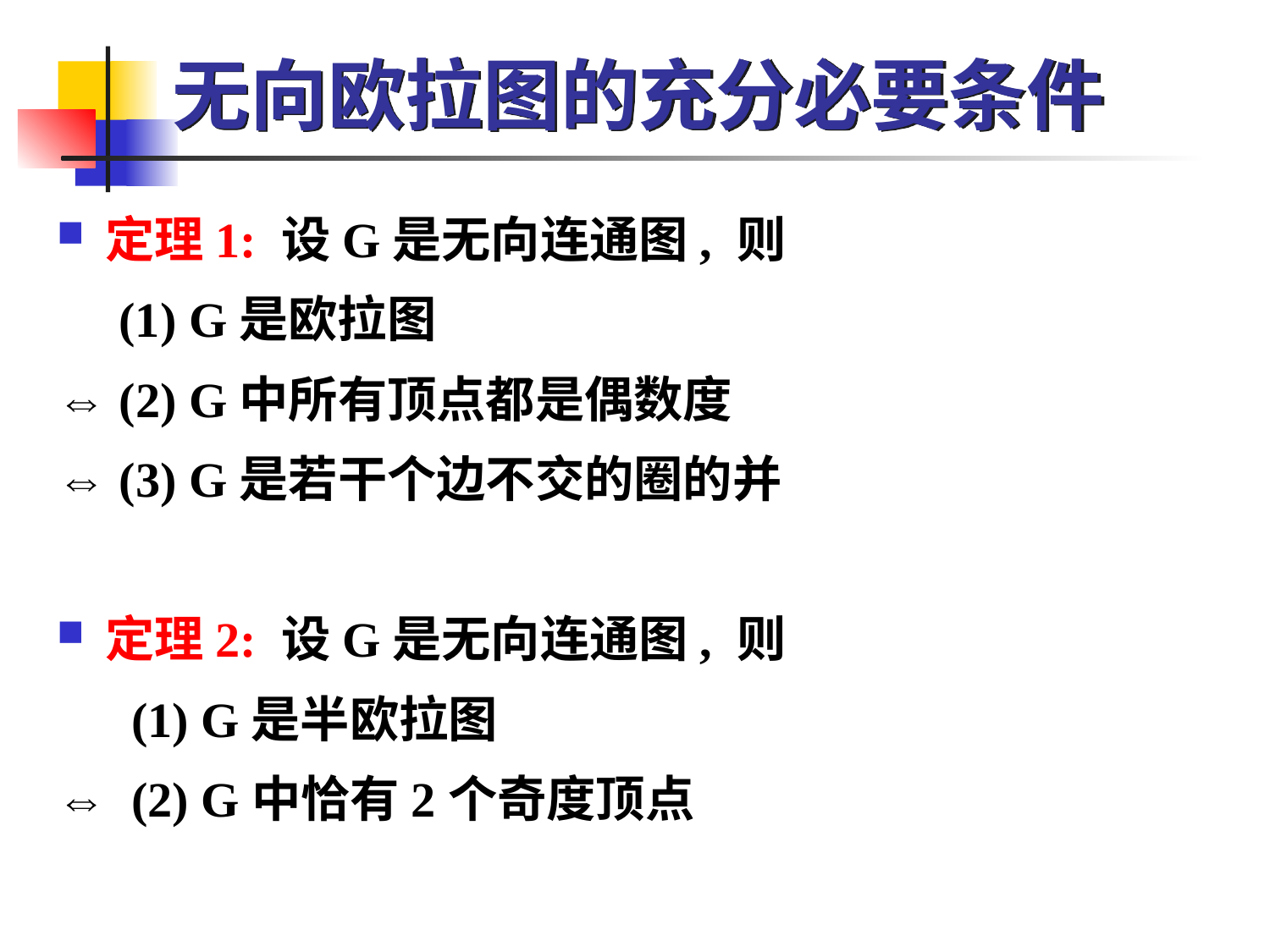

# 无向欧拉图的充分必要条件
定理1: 设G是无向连通图, 则
     (1) G是欧拉图
⇔ (2) G中所有顶点都是偶数度
⇔ (3) G是若干个边不交的圈的并

定理2: 设G是无向连通图, 则
      (1) G是半欧拉图
⇔  (2) G中恰有2个奇度顶点